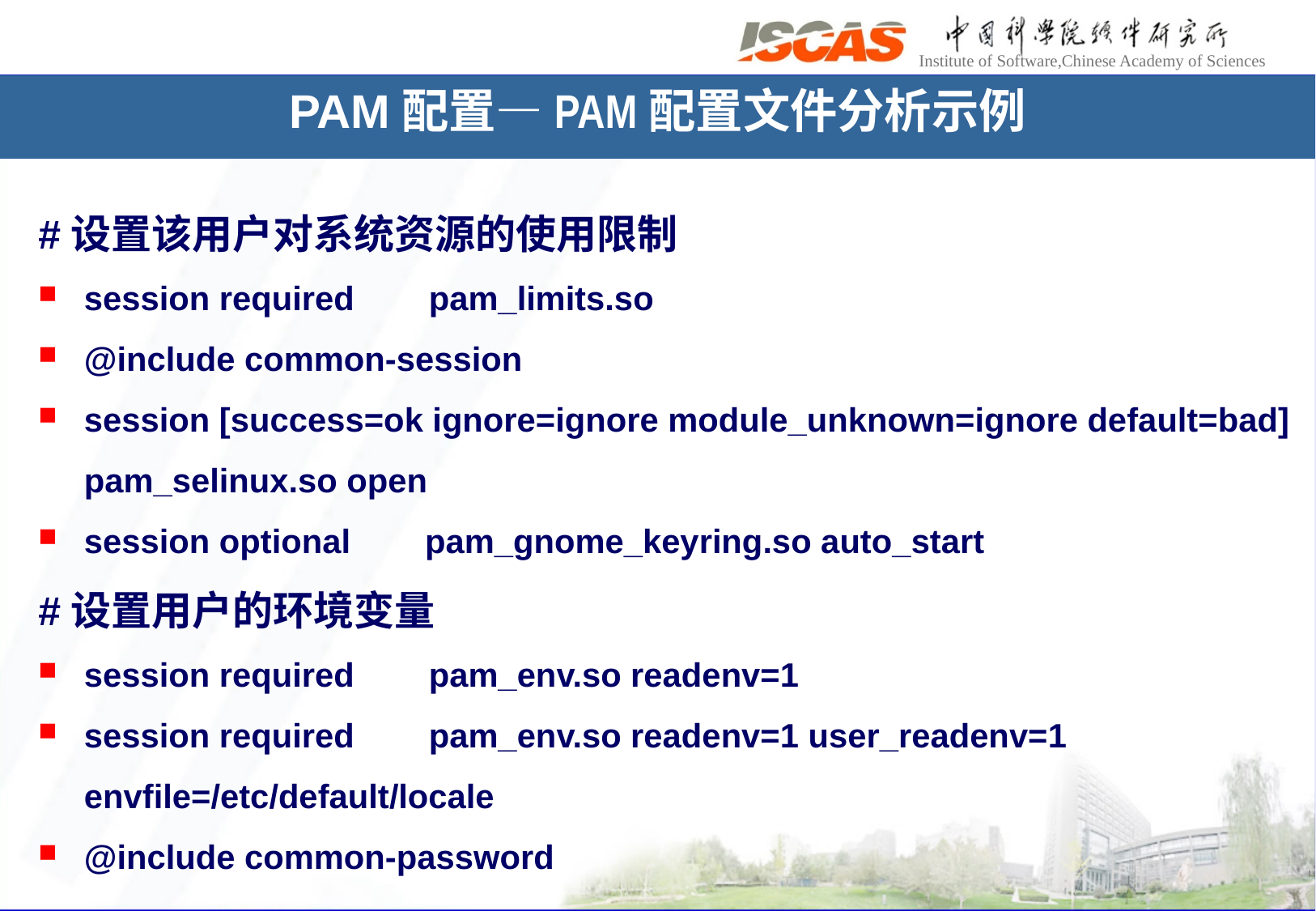

# PAM配置—PAM配置文件分析示例
#设置该用户对系统资源的使用限制
session required        pam_limits.so
@include common-session
session [success=ok ignore=ignore module_unknown=ignore default=bad] pam_selinux.so open
session optional        pam_gnome_keyring.so auto_start
#设置用户的环境变量
session required        pam_env.so readenv=1
session required        pam_env.so readenv=1 user_readenv=1 envfile=/etc/default/locale
@include common-password